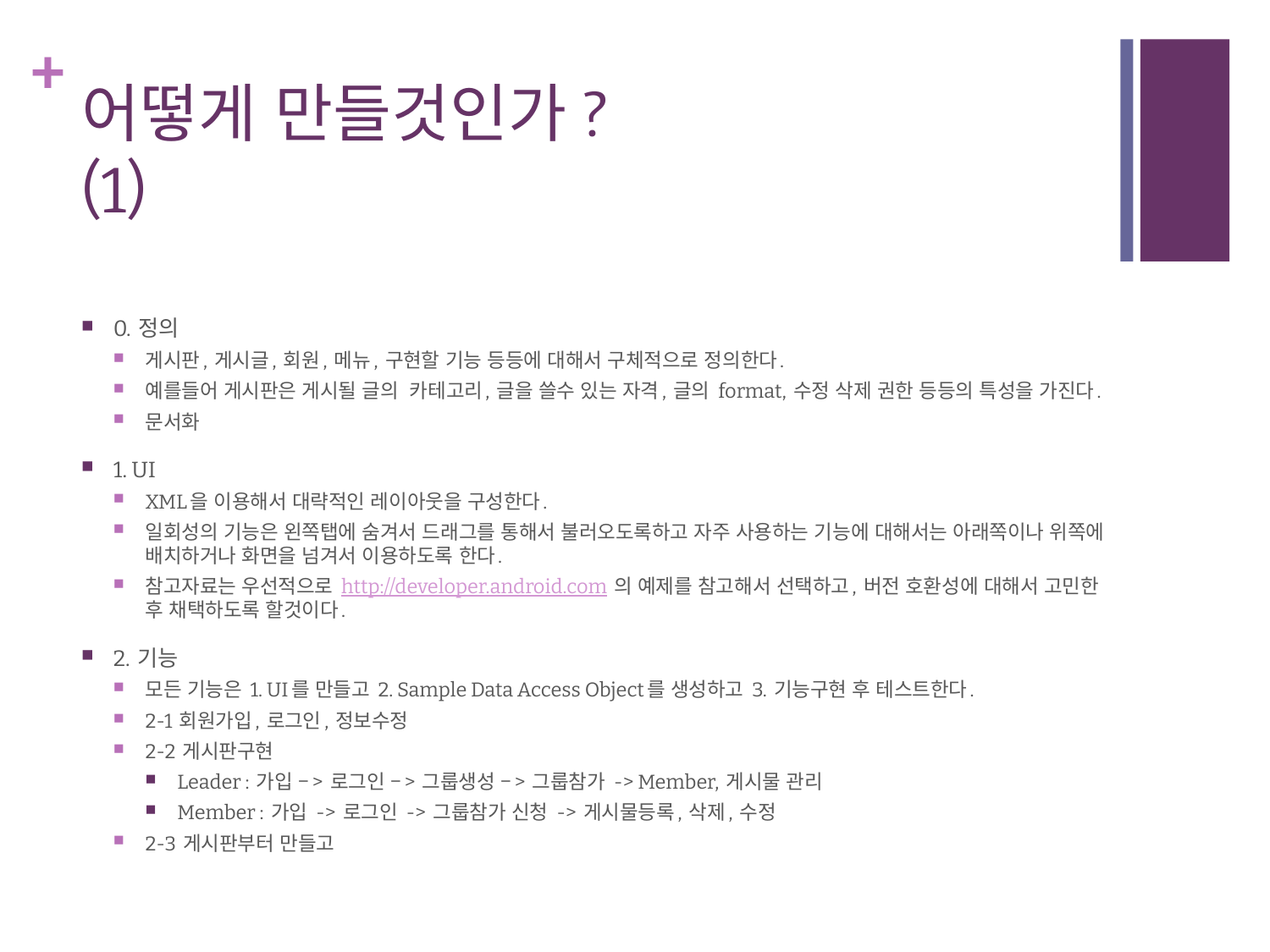

# 어떻게 만들것인가? (1)
0. 정의
게시판, 게시글, 회원, 메뉴, 구현할 기능 등등에 대해서 구체적으로 정의한다.
예를들어 게시판은 게시될 글의  카테고리, 글을 쓸수 있는 자격, 글의 format, 수정 삭제 권한 등등의 특성을 가진다.
문서화
1. UI
XML을 이용해서 대략적인 레이아웃을 구성한다.
일회성의 기능은 왼쪽탭에 숨겨서 드래그를 통해서 불러오도록하고 자주 사용하는 기능에 대해서는 아래쪽이나 위쪽에 배치하거나 화면을 넘겨서 이용하도록 한다.
참고자료는 우선적으로 http://developer.android.com 의 예제를 참고해서 선택하고, 버전 호환성에 대해서 고민한 후 채택하도록 할것이다.
2. 기능
모든 기능은 1. UI를 만들고 2. Sample Data Access Object를 생성하고 3. 기능구현 후 테스트한다.
2-1 회원가입, 로그인, 정보수정
2-2 게시판구현
Leader : 가입 –> 로그인 –> 그룹생성 –> 그룹참가 -> Member, 게시물 관리
Member : 가입 -> 로그인 -> 그룹참가 신청 -> 게시물등록, 삭제, 수정
2-3 게시판부터 만들고